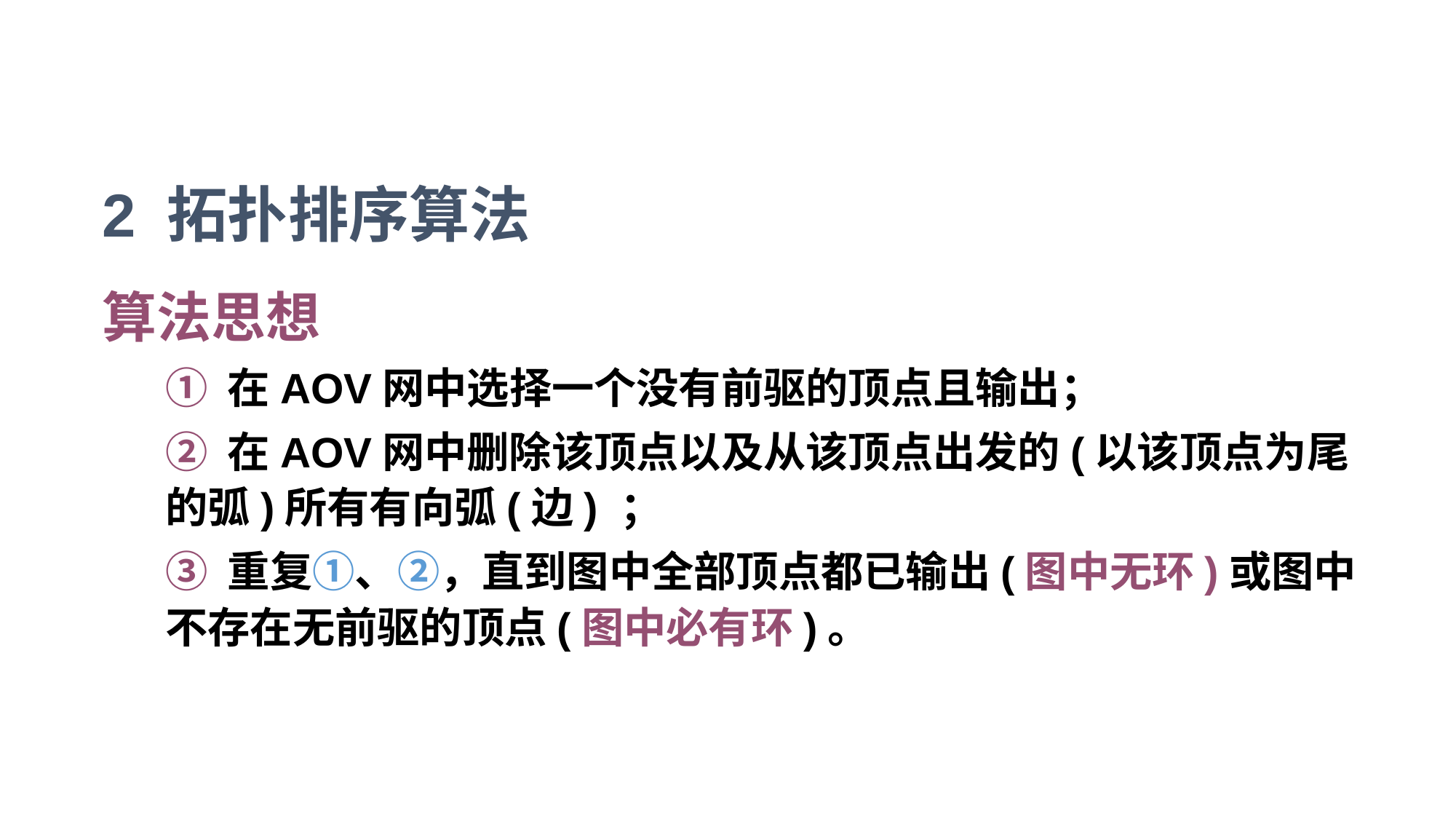

2 拓扑排序算法
算法思想
① 在AOV网中选择一个没有前驱的顶点且输出；
② 在AOV网中删除该顶点以及从该顶点出发的(以该顶点为尾的弧)所有有向弧(边) ；
③ 重复①、②，直到图中全部顶点都已输出(图中无环)或图中不存在无前驱的顶点(图中必有环)。